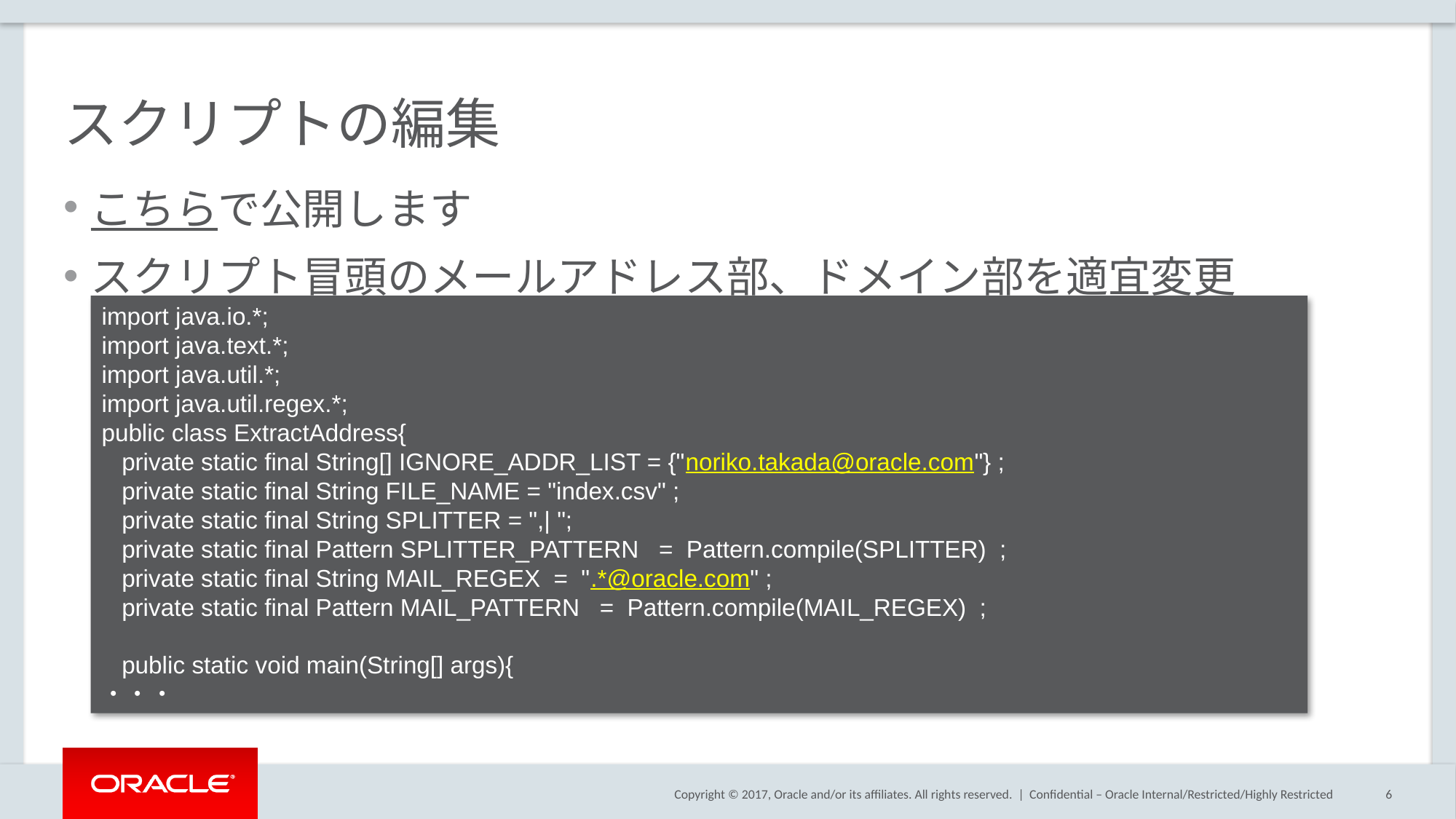

# スクリプトの編集
こちらで公開します
スクリプト冒頭のメールアドレス部、ドメイン部を適宜変更

import java.io.*;
import java.text.*;
import java.util.*;
import java.util.regex.*;
public class ExtractAddress{
   private static final String[] IGNORE_ADDR_LIST = {"noriko.takada@oracle.com"} ;
   private static final String FILE_NAME = "index.csv" ;
   private static final String SPLITTER = ",| ";
   private static final Pattern SPLITTER_PATTERN   =  Pattern.compile(SPLITTER)  ;
   private static final String MAIL_REGEX  =  ".*@oracle.com" ;
   private static final Pattern MAIL_PATTERN   =  Pattern.compile(MAIL_REGEX)  ;

   public static void main(String[] args){
・・・
Confidential – Oracle Internal/Restricted/Highly Restricted
6